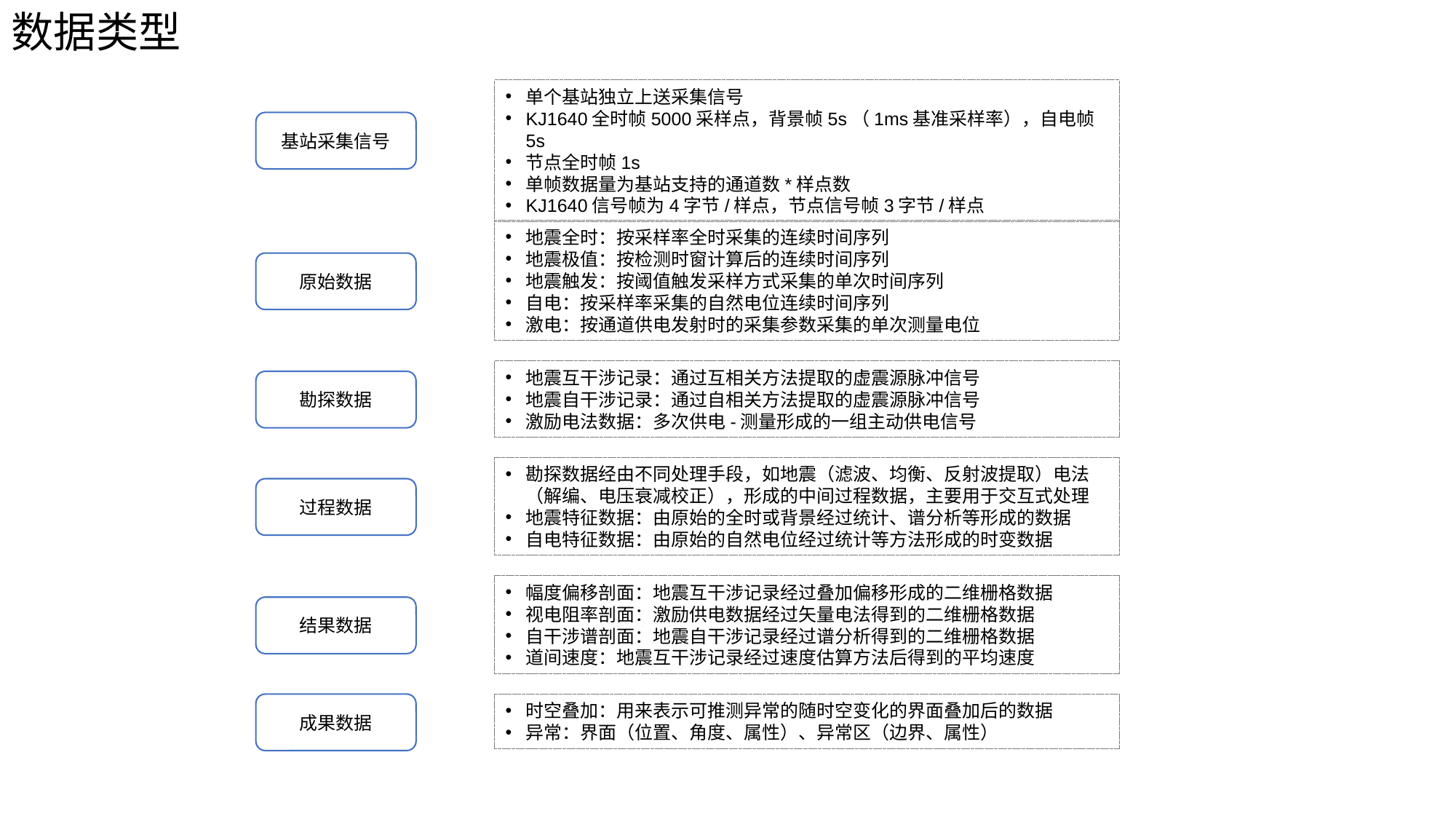

数据类型
单个基站独立上送采集信号
KJ1640全时帧5000采样点，背景帧5s（1ms基准采样率），自电帧5s
节点全时帧1s
单帧数据量为基站支持的通道数*样点数
KJ1640信号帧为4字节/样点，节点信号帧3字节/样点
基站采集信号
地震全时：按采样率全时采集的连续时间序列
地震极值：按检测时窗计算后的连续时间序列
地震触发：按阈值触发采样方式采集的单次时间序列
自电：按采样率采集的自然电位连续时间序列
激电：按通道供电发射时的采集参数采集的单次测量电位
原始数据
地震互干涉记录：通过互相关方法提取的虚震源脉冲信号
地震自干涉记录：通过自相关方法提取的虚震源脉冲信号
激励电法数据：多次供电-测量形成的一组主动供电信号
勘探数据
勘探数据经由不同处理手段，如地震（滤波、均衡、反射波提取）电法（解编、电压衰减校正），形成的中间过程数据，主要用于交互式处理
地震特征数据：由原始的全时或背景经过统计、谱分析等形成的数据
自电特征数据：由原始的自然电位经过统计等方法形成的时变数据
过程数据
幅度偏移剖面：地震互干涉记录经过叠加偏移形成的二维栅格数据
视电阻率剖面：激励供电数据经过矢量电法得到的二维栅格数据
自干涉谱剖面：地震自干涉记录经过谱分析得到的二维栅格数据
道间速度：地震互干涉记录经过速度估算方法后得到的平均速度
结果数据
成果数据
时空叠加：用来表示可推测异常的随时空变化的界面叠加后的数据
异常：界面（位置、角度、属性）、异常区（边界、属性）